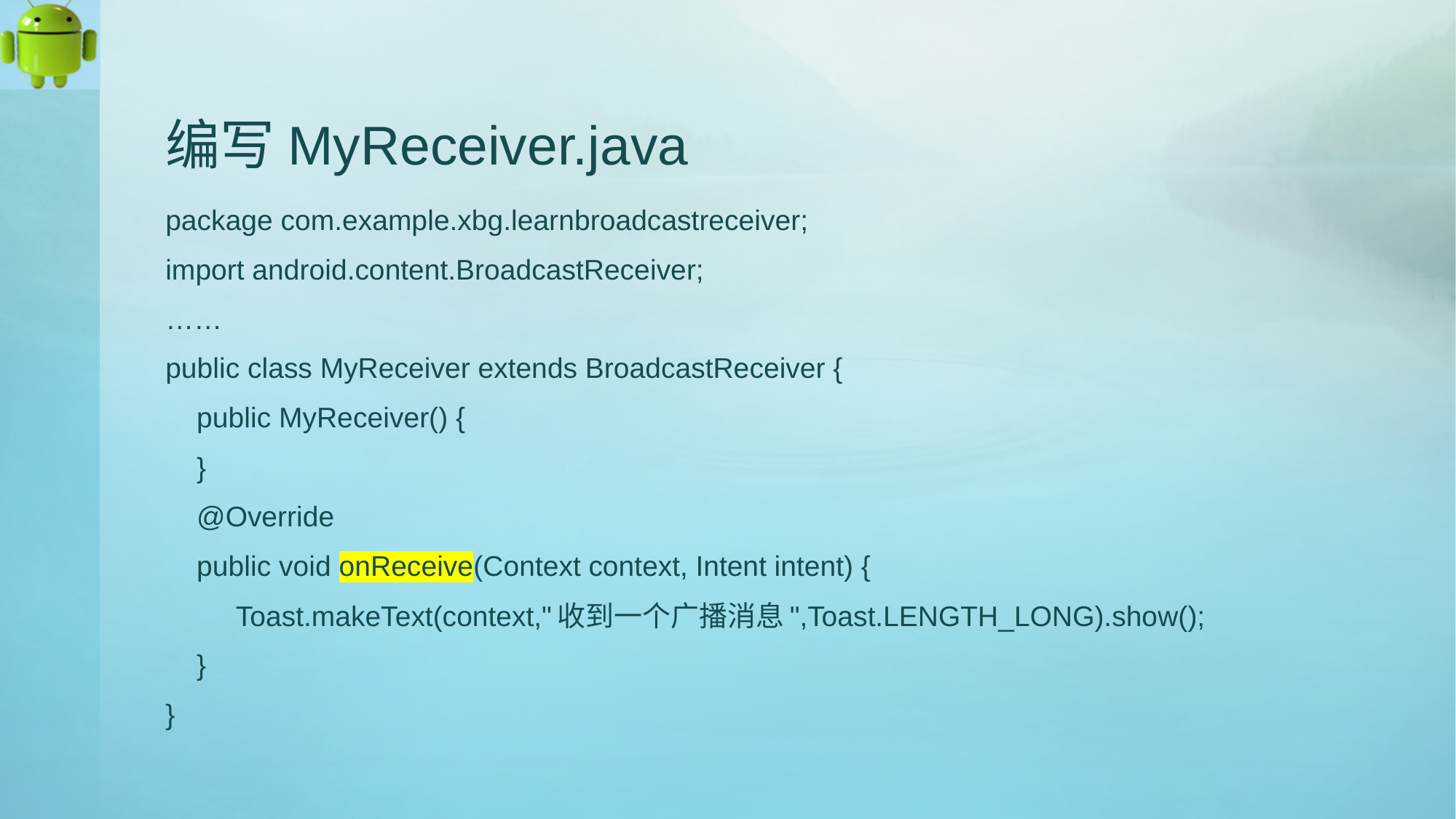

# 编写MyReceiver.java
package com.example.xbg.learnbroadcastreceiver;
import android.content.BroadcastReceiver;
……
public class MyReceiver extends BroadcastReceiver {
    public MyReceiver() {
    }
    @Override
    public void onReceive(Context context, Intent intent) {
         Toast.makeText(context,"收到一个广播消息",Toast.LENGTH_LONG).show();
    }
}